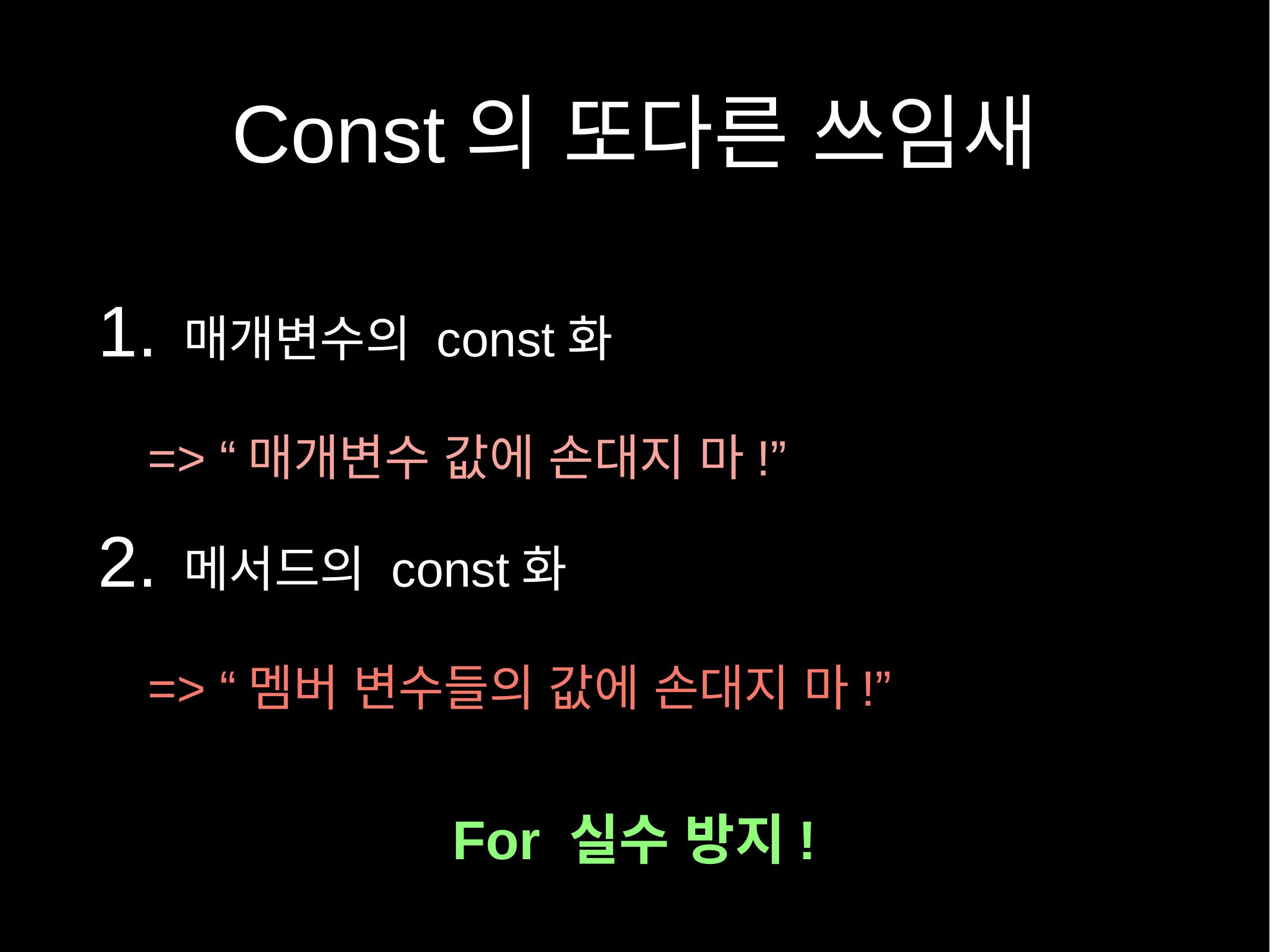

# Const의 또다른 쓰임새
 매개변수의 const화
=> “매개변수 값에 손대지 마!”
 메서드의 const화
=> “멤버 변수들의 값에 손대지 마!”
For 실수 방지!